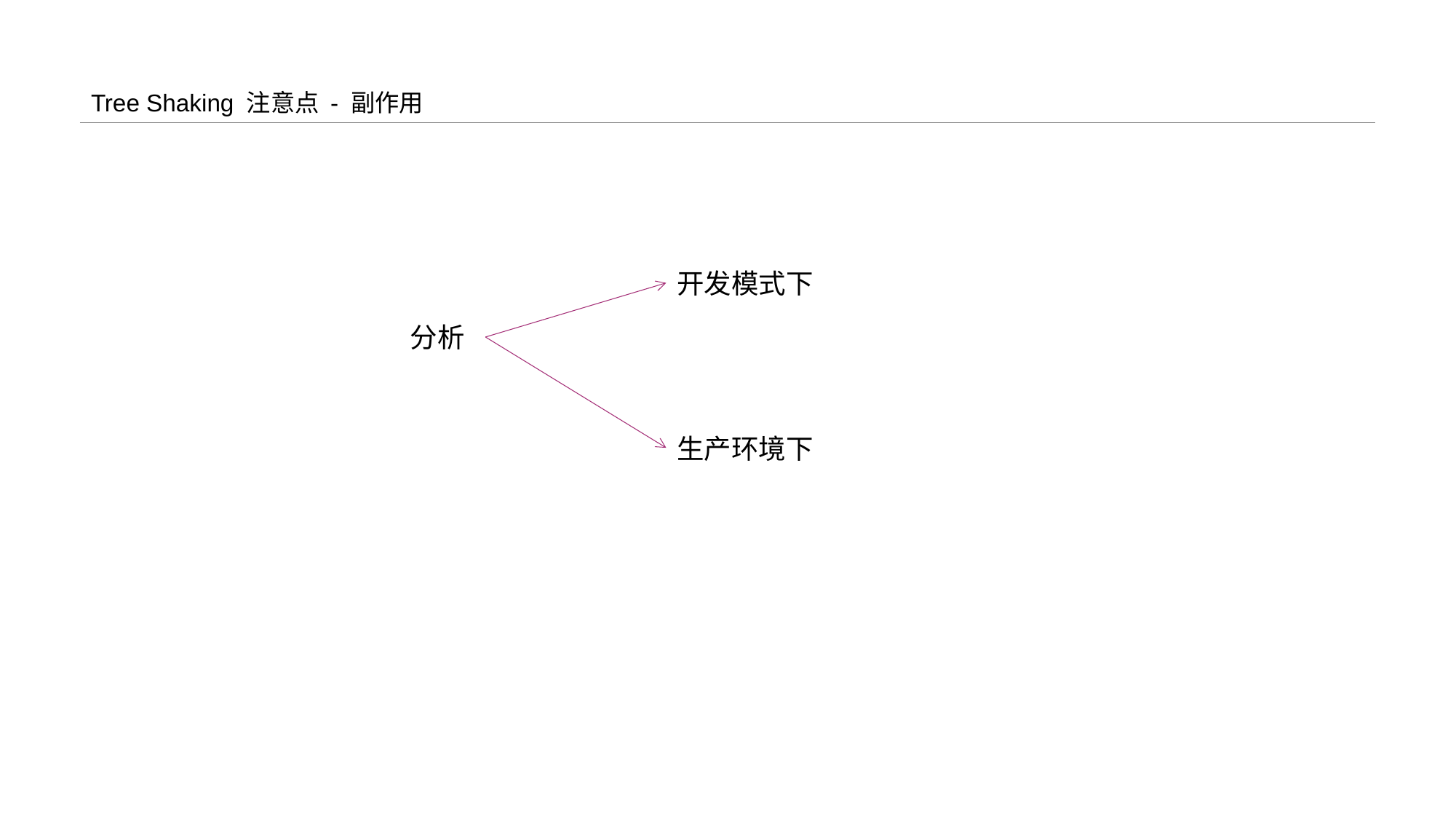

# Tree Shaking 注意点 - 副作用
开发模式下
分析
生产环境下
37